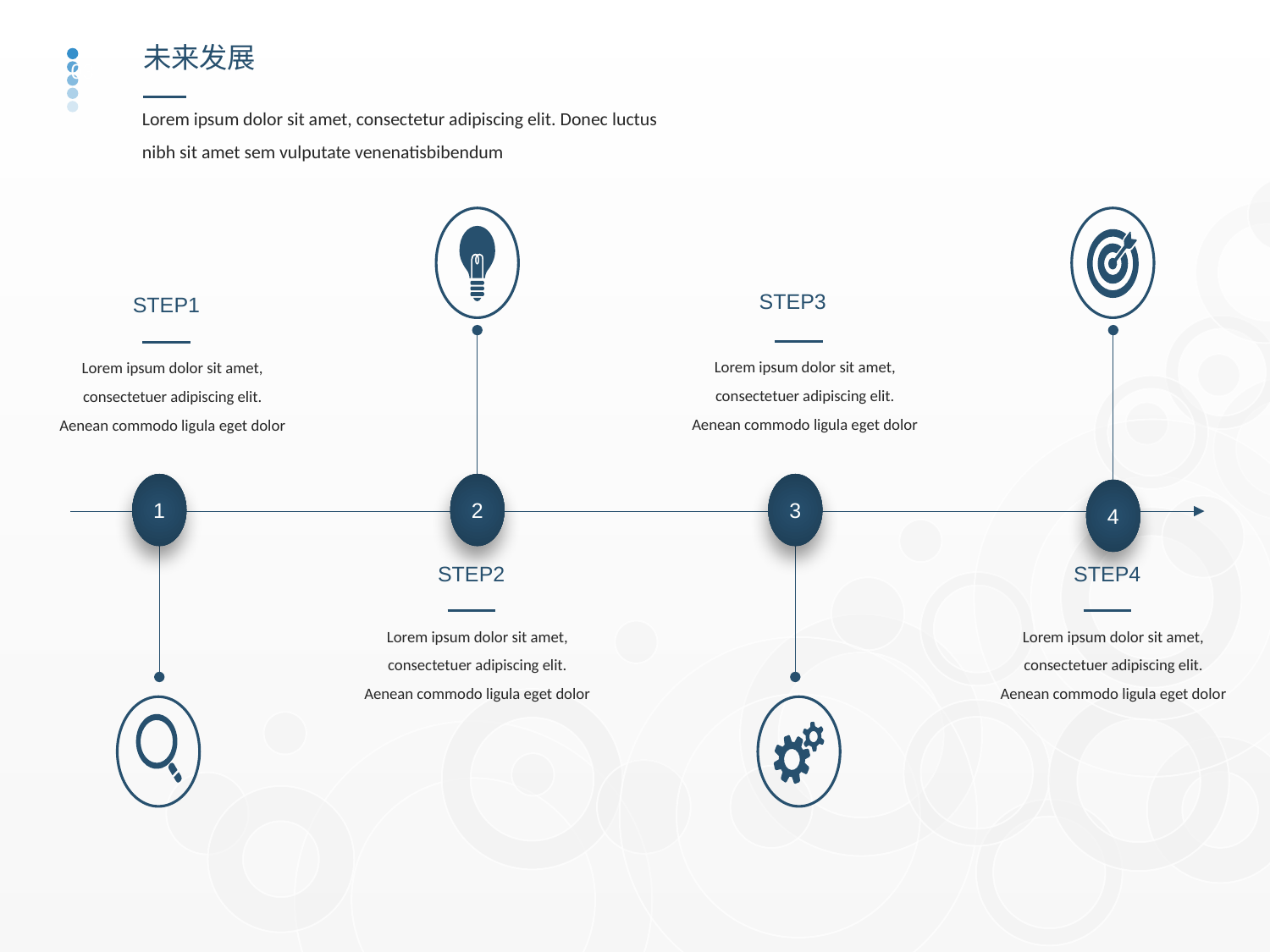

未来发展
03
Lorem ipsum dolor sit amet, consectetur adipiscing elit. Donec luctus nibh sit amet sem vulputate venenatisbibendum

STEP3
STEP1
Lorem ipsum dolor sit amet, consectetuer adipiscing elit. Aenean commodo ligula eget dolor
Lorem ipsum dolor sit amet, consectetuer adipiscing elit. Aenean commodo ligula eget dolor
2
3
1
4
STEP2
STEP4
Lorem ipsum dolor sit amet, consectetuer adipiscing elit. Aenean commodo ligula eget dolor
Lorem ipsum dolor sit amet, consectetuer adipiscing elit. Aenean commodo ligula eget dolor